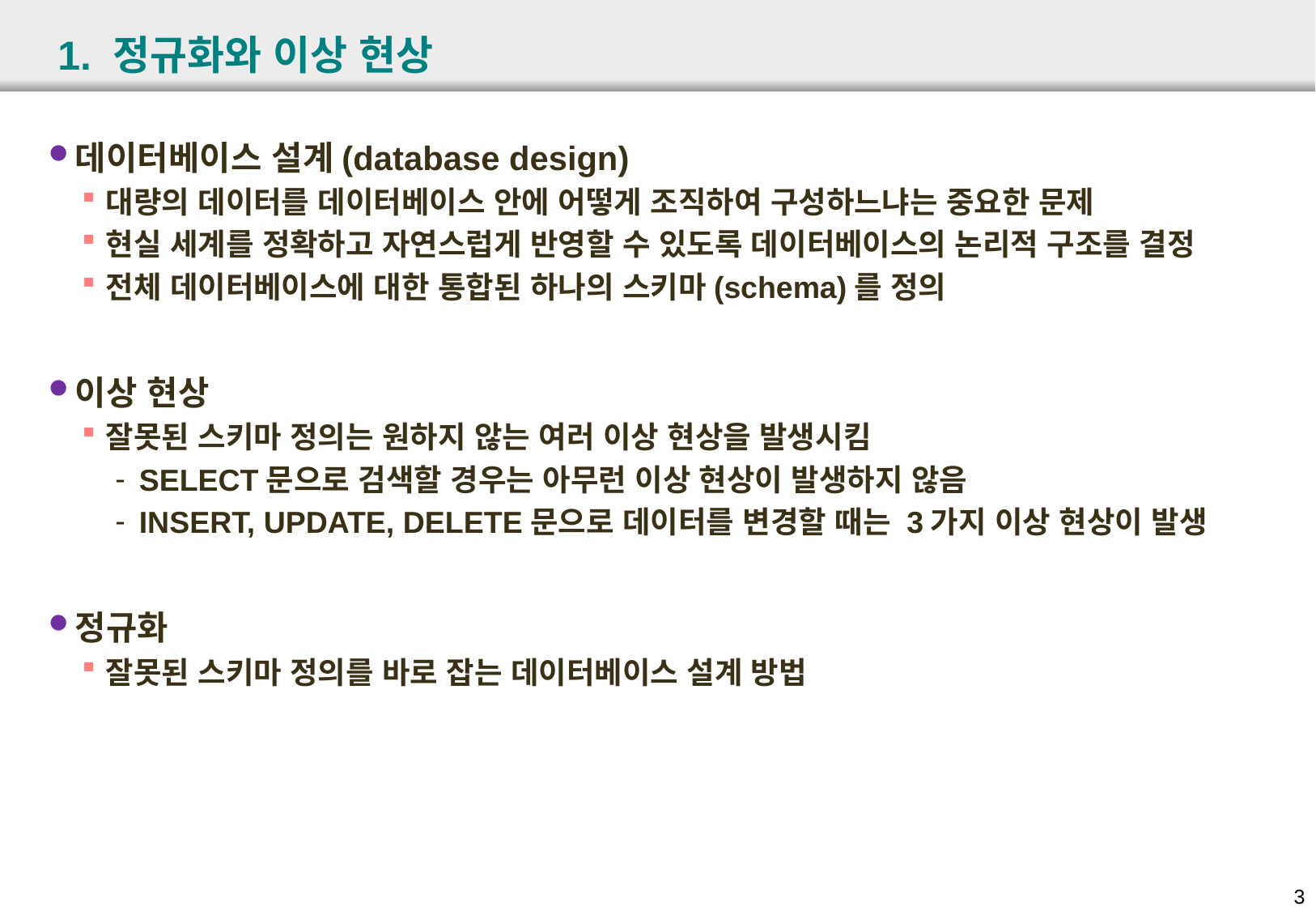

# 1. 정규화와 이상 현상
데이터베이스 설계(database design)
대량의 데이터를 데이터베이스 안에 어떻게 조직하여 구성하느냐는 중요한 문제
현실 세계를 정확하고 자연스럽게 반영할 수 있도록 데이터베이스의 논리적 구조를 결정
전체 데이터베이스에 대한 통합된 하나의 스키마(schema)를 정의

이상 현상
잘못된 스키마 정의는 원하지 않는 여러 이상 현상을 발생시킴
SELECT문으로 검색할 경우는 아무런 이상 현상이 발생하지 않음
INSERT, UPDATE, DELETE문으로 데이터를 변경할 때는 3가지 이상 현상이 발생

정규화
잘못된 스키마 정의를 바로 잡는 데이터베이스 설계 방법